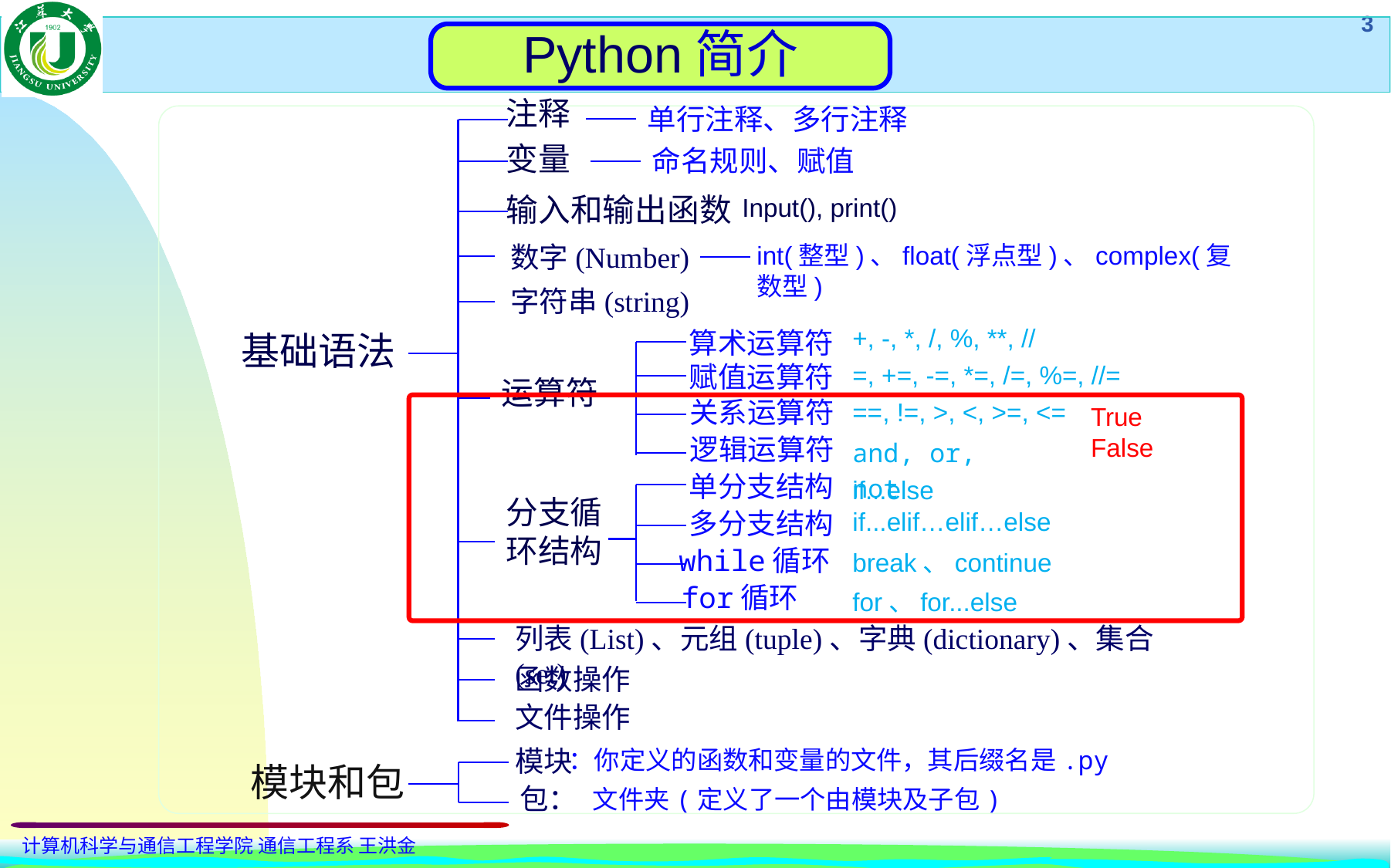

Python简介
注释
单行注释、多行注释
变量
命名规则、赋值
输入和输出函数
Input(), print()
数字(Number)
int(整型)、float(浮点型)、complex(复数型)
字符串(string)
+, -, *, /, %, **, //
算术运算符
基础语法
赋值运算符
=, +=, -=, *=, /=, %=, //=
运算符
关系运算符
==, !=, >, <, >=, <=
True
False

逻辑运算符
and, or, not
单分支结构
if...else
分支循环结构
多分支结构
if...elif…elif…else
while循环
break、continue
for循环
for、for...else
列表(List)、元组(tuple)、字典(dictionary)、集合(set)
函数操作
文件操作
模块
：你定义的函数和变量的文件，其后缀名是.py
模块和包
包：
文件夹(定义了一个由模块及子包)